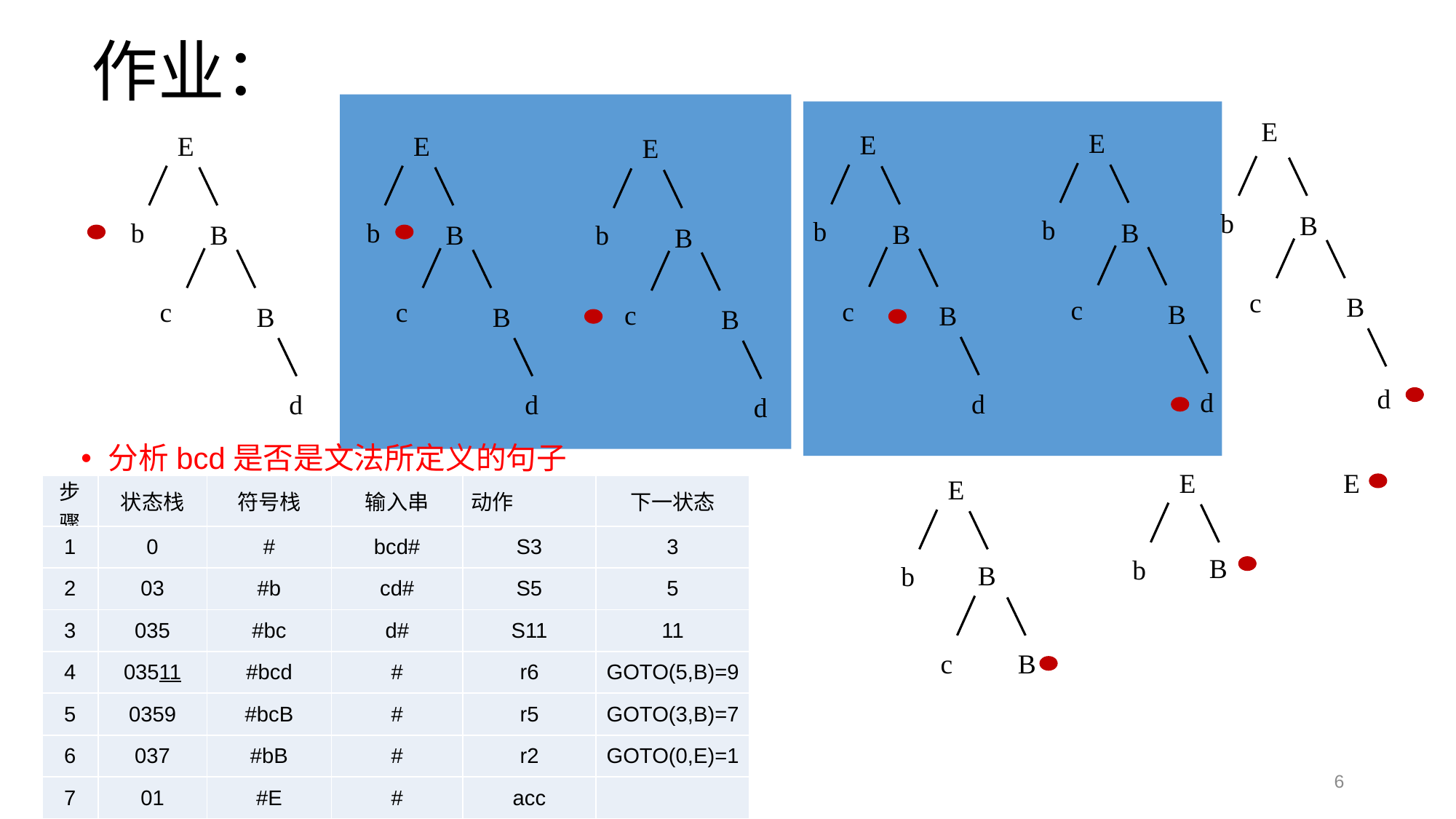

# 作业：

E
E
E
E
E
E
b
B
b
b
B
b
b
B
B
B
b
B

c
B
c
c
c
c
B
c
B
B
B
B

d
d
d
d
d
d

分析bcd是否是文法所定义的句子
E
E
E

| 步骤 | 状态栈 | 符号栈 | 输入串 | 动作 | 下一状态 |
| --- | --- | --- | --- | --- | --- |
| 1 | 0 | # | bcd# | S3 | 3 |
| 2 | 03 | #b | cd# | S5 | 5 |
| 3 | 035 | #bc | d# | S11 | 11 |
| 4 | 03511 | #bcd | # | r6 | GOTO(5,B)=9 |
| 5 | 0359 | #bcB | # | r5 | GOTO(3,B)=7 |
| 6 | 037 | #bB | # | r2 | GOTO(0,E)=1 |
| 7 | 01 | #E | # | acc |  |
B
b
B
b

c
B

6